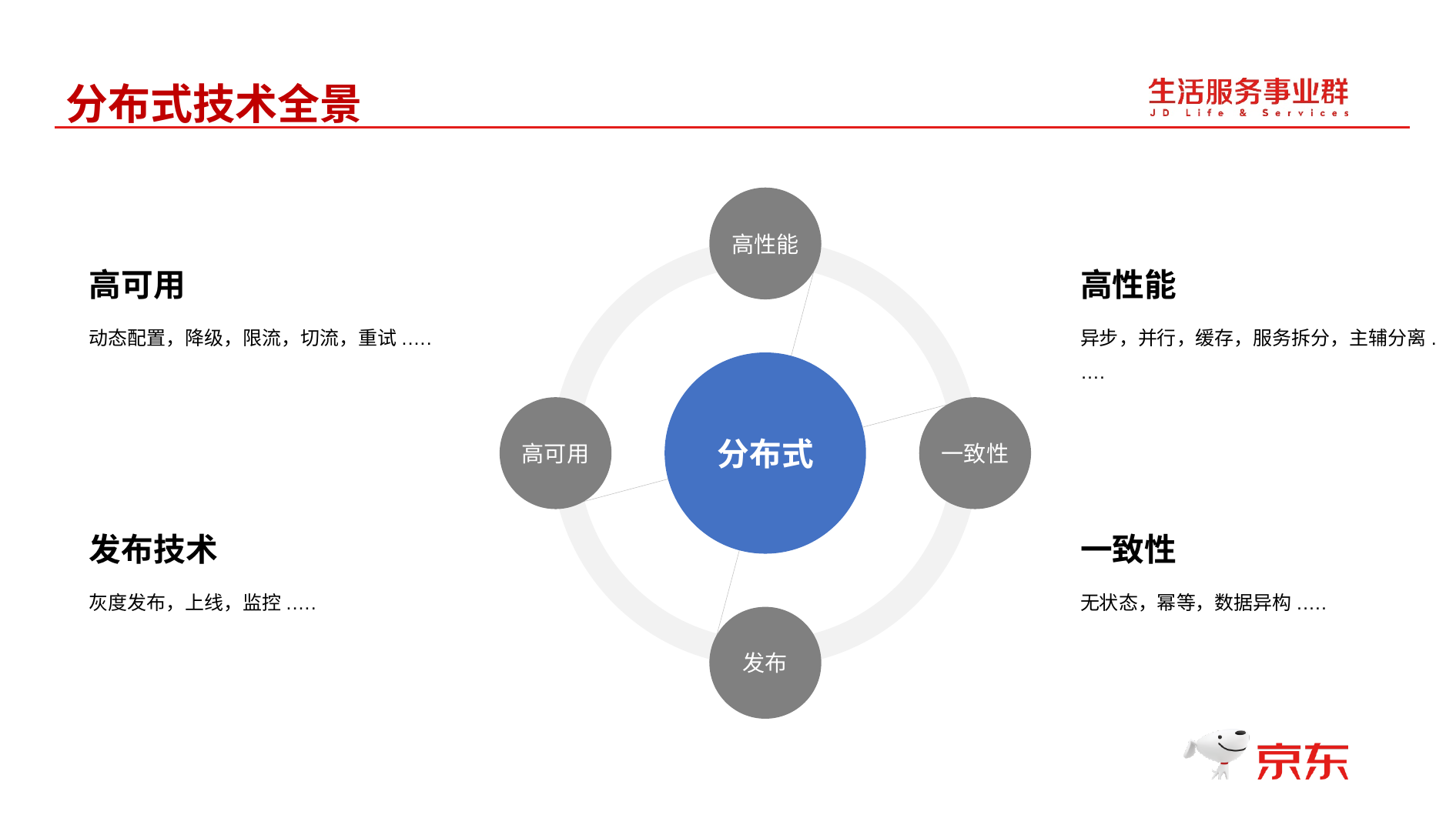

分布式技术全景
高性能
Text here
高可用
动态配置，降级，限流，切流，重试.….
发布技术
灰度发布，上线，监控.….
高性能
异步，并行，缓存，服务拆分，主辅分离.….
一致性
无状态，幂等，数据异构.….
分布式
高可用
一致性
发布